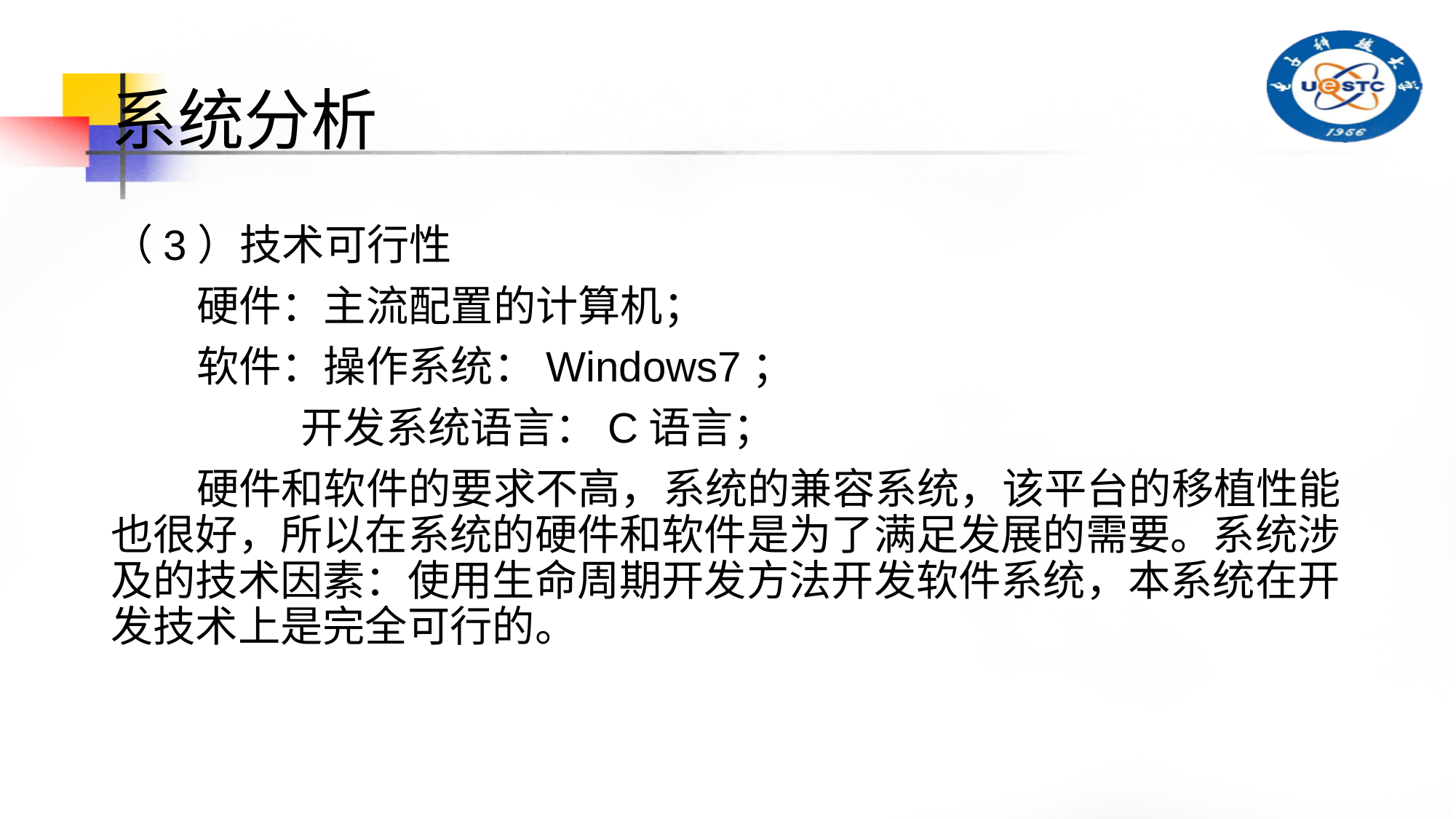

# 系统分析
（3）技术可行性
        硬件：主流配置的计算机；
        软件：操作系统：Windows7；
                   开发系统语言：C语言；
        硬件和软件的要求不高，系统的兼容系统，该平台的移植性能也很好，所以在系统的硬件和软件是为了满足发展的需要。系统涉及的技术因素：使用生命周期开发方法开发软件系统，本系统在开发技术上是完全可行的。